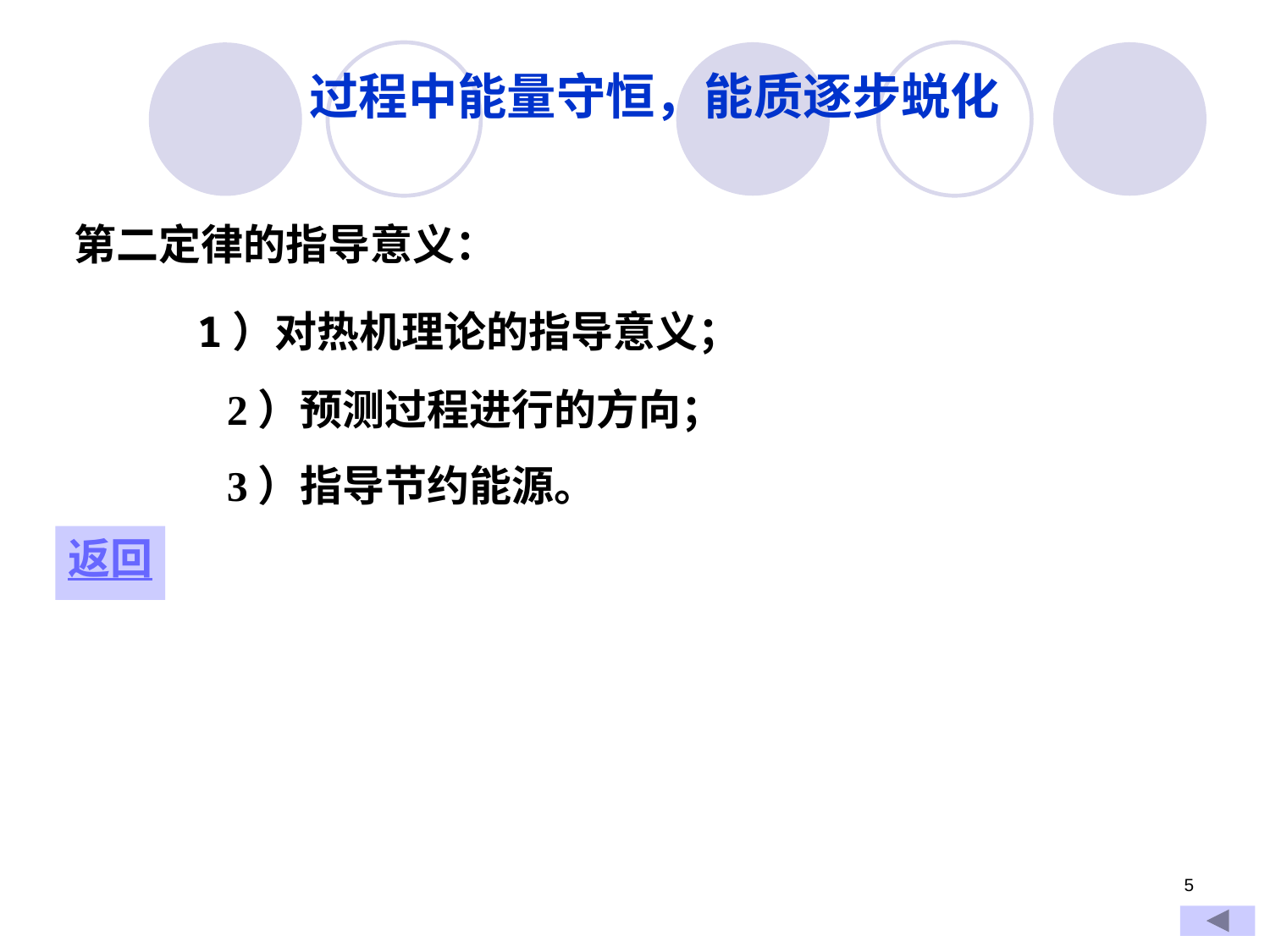

过程中能量守恒，能质逐步蜕化
第二定律的指导意义：
          1）对热机理论的指导意义；
      2）预测过程进行的方向；
      3）指导节约能源。
返回
5